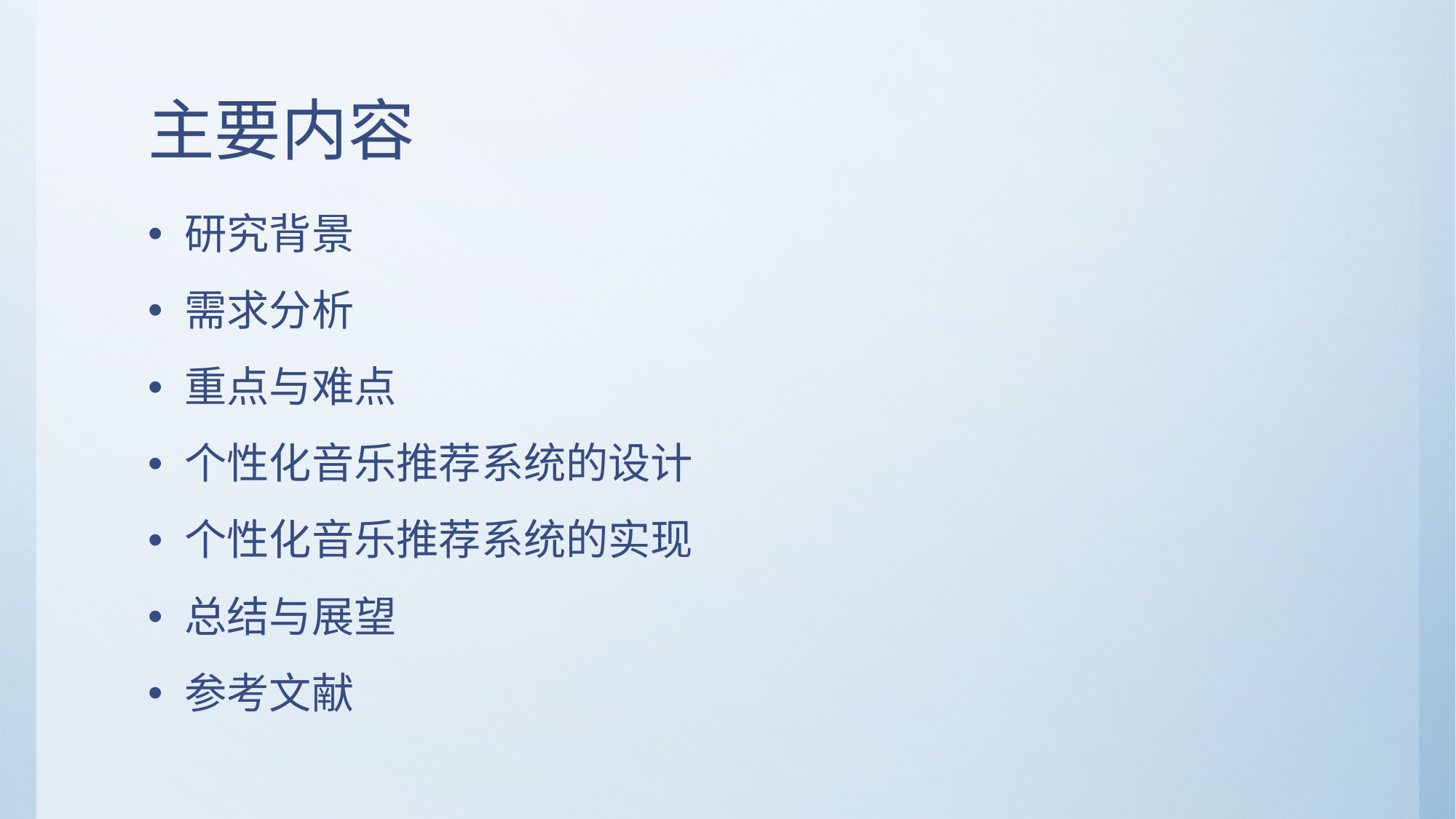

# 主要内容
研究背景
需求分析
重点与难点
个性化音乐推荐系统的设计
个性化音乐推荐系统的实现
总结与展望
参考文献